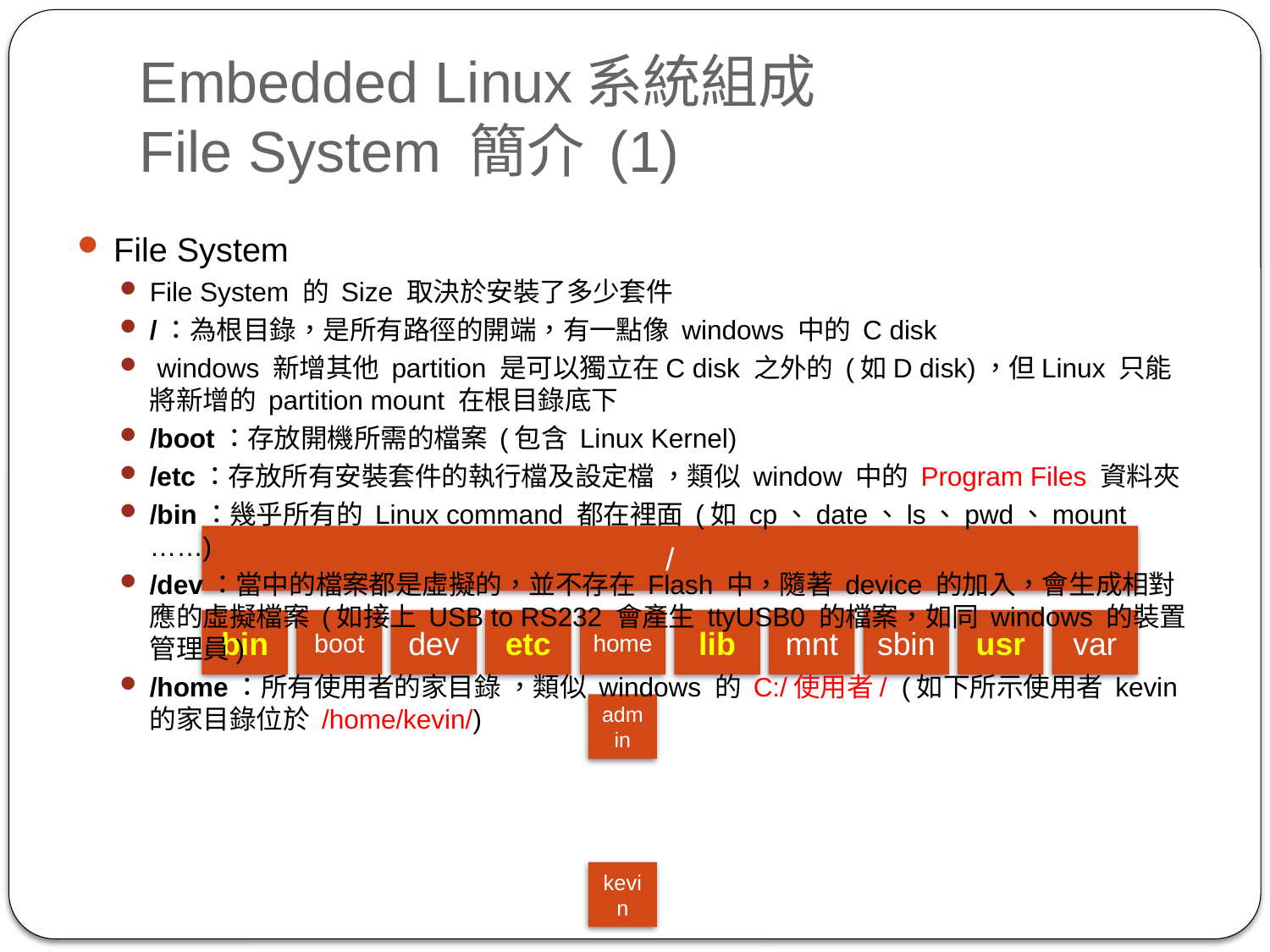

# Embedded Linux系統組成 File System 簡介 (1)
File System
File System 的 Size 取決於安裝了多少套件
/：為根目錄，是所有路徑的開端，有一點像 windows 中的 C disk
 windows 新增其他 partition 是可以獨立在C disk 之外的 (如D disk)，但Linux 只能將新增的 partition mount 在根目錄底下
/boot：存放開機所需的檔案 (包含 Linux Kernel)
/etc：存放所有安裝套件的執行檔及設定檔 ，類似 window 中的 Program Files 資料夾
/bin：幾乎所有的 Linux command 都在裡面 (如 cp、date、ls、pwd、mount ……)
/dev：當中的檔案都是虛擬的，並不存在 Flash 中，隨著 device 的加入，會生成相對應的虛擬檔案 (如接上 USB to RS232 會產生 ttyUSB0 的檔案，如同 windows 的裝置管理員)
/home：所有使用者的家目錄 ，類似 windows 的 C:/使用者/  (如下所示使用者 kevin 的家目錄位於 /home/kevin/)
/
bin
boot
dev
sbin
etc
home
lib
mnt
usr
var
kevin